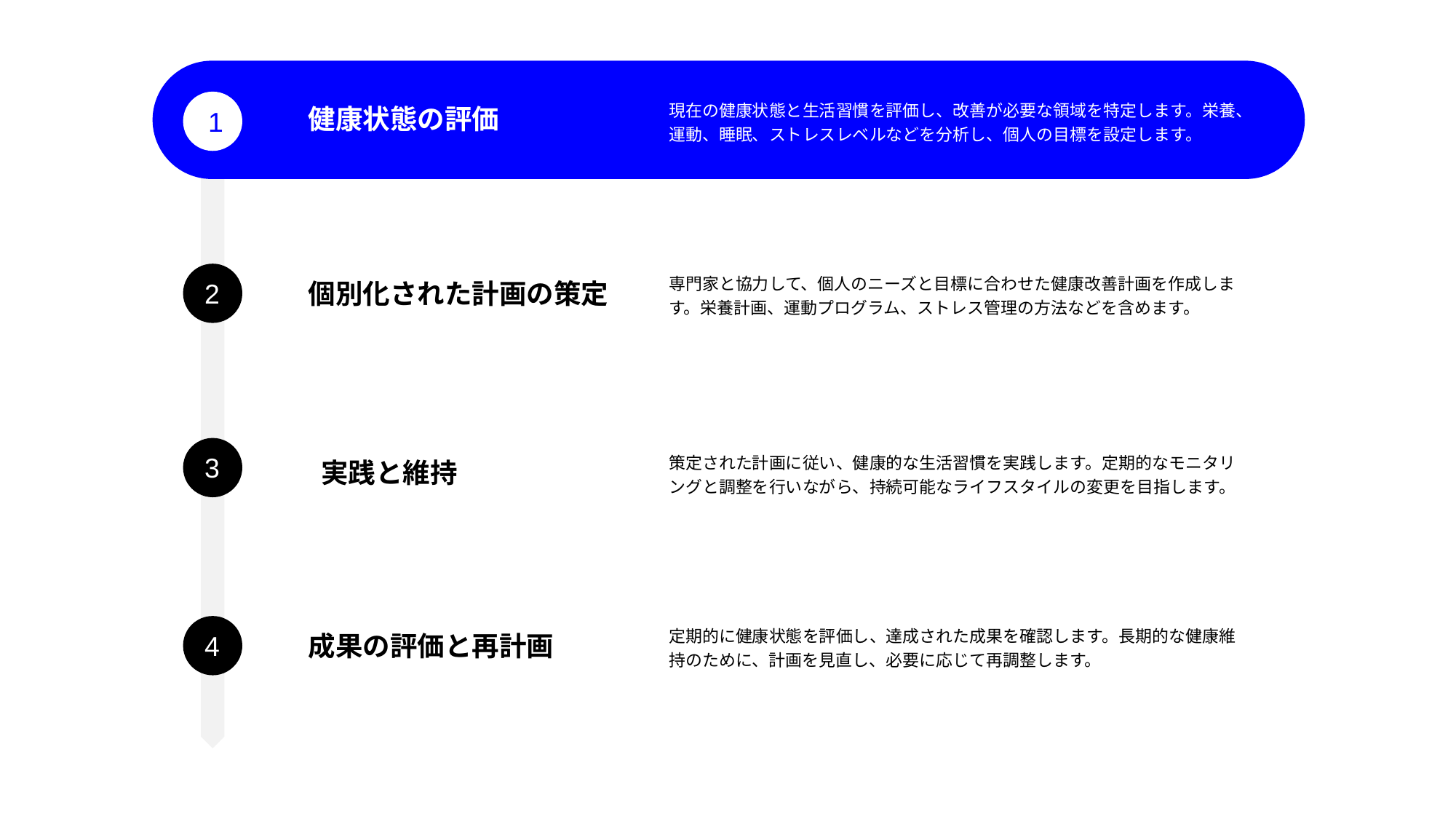

現在の健康状態と生活習慣を評価し、改善が必要な領域を特定します。栄養、運動、睡眠、ストレスレベルなどを分析し、個人の目標を設定します。

健康状態の評価
1

専門家と協力して、個人のニーズと目標に合わせた健康改善計画を作成します。栄養計画、運動プログラム、ストレス管理の方法などを含めます。
個別化された計画の策定
2

策定された計画に従い、健康的な生活習慣を実践します。定期的なモニタリングと調整を行いながら、持続可能なライフスタイルの変更を目指します。
3
 実践と維持

定期的に健康状態を評価し、達成された成果を確認します。長期的な健康維持のために、計画を見直し、必要に応じて再調整します。
4
成果の評価と再計画